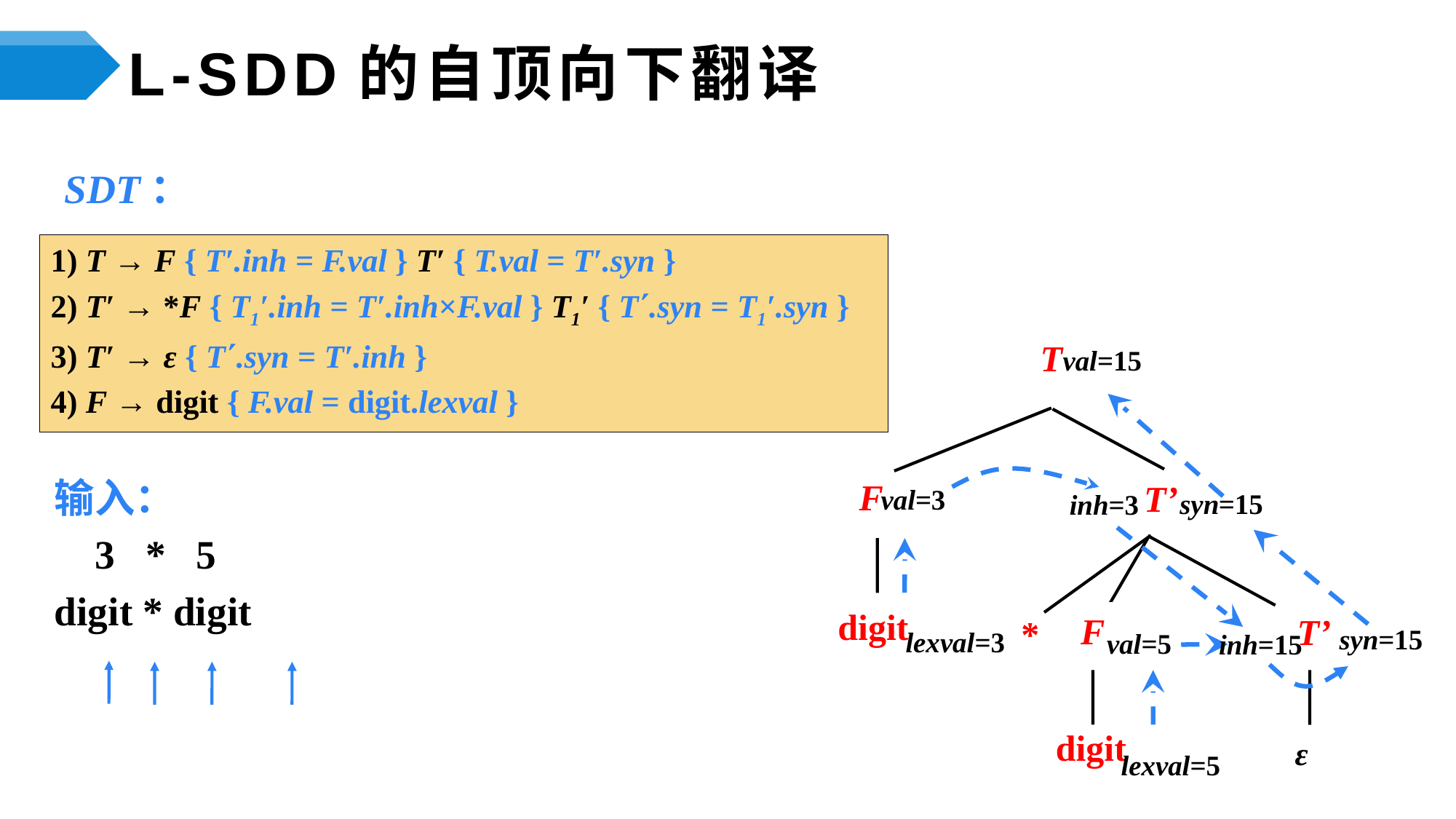

# L-SDD的自顶向下翻译
SDT：
1) T → F { T′.inh = F.val } T′ { T.val = T′.syn }
2) T′ → *F { T1′.inh = T′.inh×F.val } T1′ { T΄.syn = T1′.syn }
3) T′ → ε { T΄.syn = T′.inh }
4) F → digit { F.val = digit.lexval }
T

F
T’
val=15

输入：
    3   *   5
digit * digit

inh=3
val=3

syn=15

inh=15

F
T’
*

digit
lexval=3
syn=15

val=5

digit
lexval=5

ε